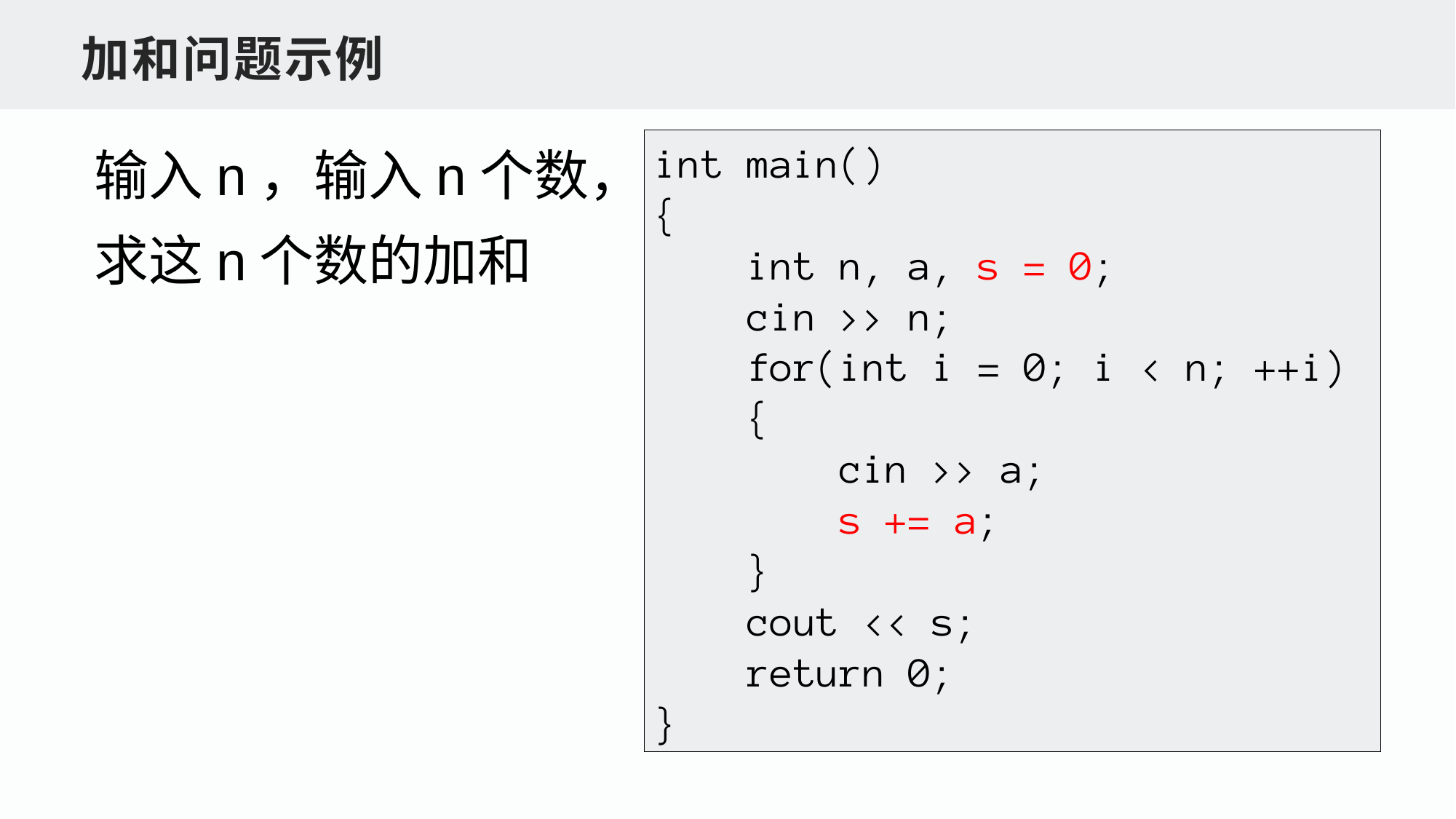

加和问题示例
输入n，输入n个数，
求这n个数的加和
int main()
{
    int n, a, s = 0;
    cin >> n;
    for(int i = 0; i < n; ++i)
    {
        cin >> a;
        s += a;
    }
    cout << s;
    return 0;
}